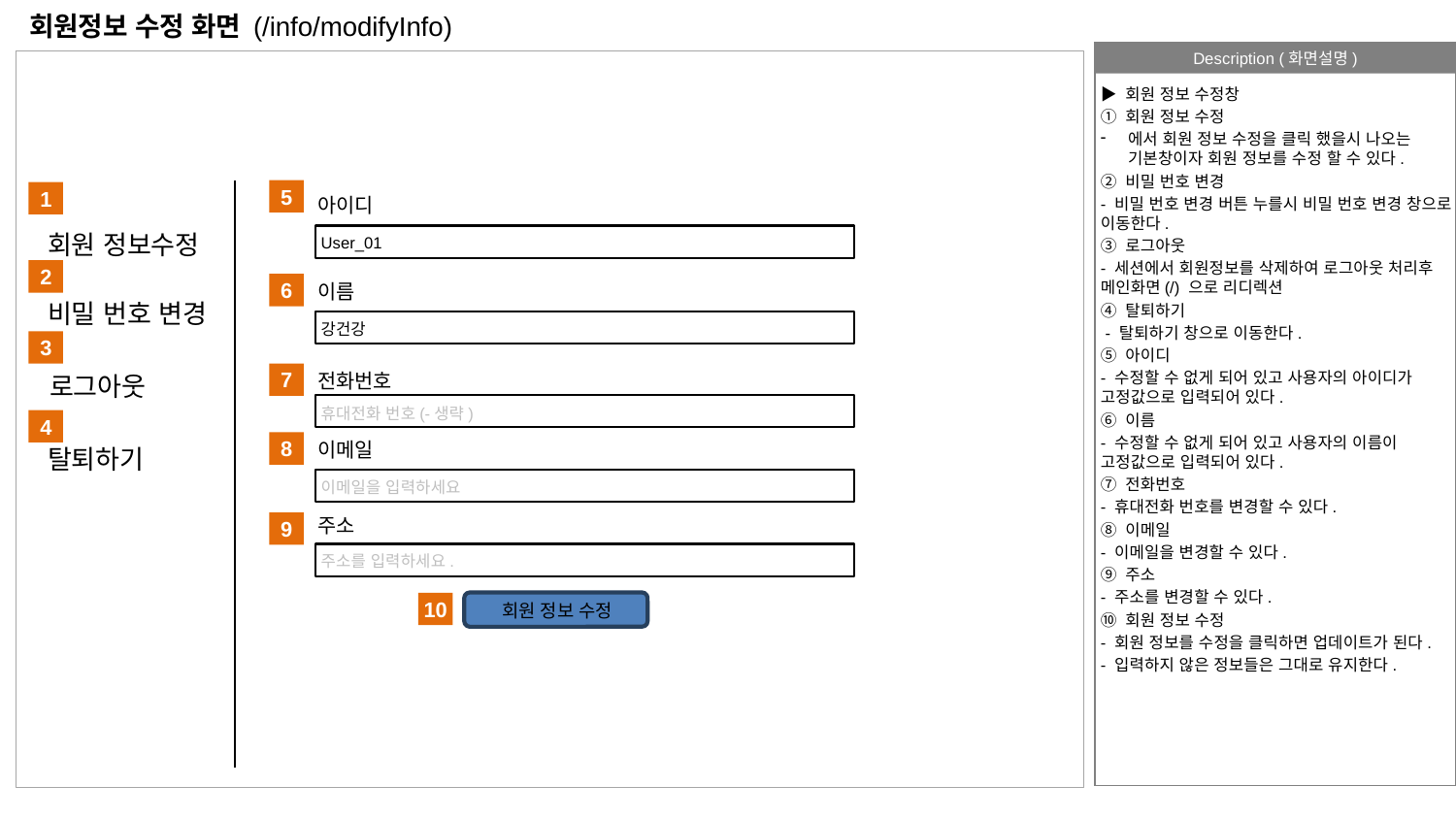

# 회원정보 수정 화면 (/info/modifyInfo)

▶ 회원 정보 수정창
① 회원 정보 수정
에서 회원 정보 수정을 클릭 했을시 나오는 기본창이자 회원 정보를 수정 할 수 있다.
② 비밀 번호 변경
- 비밀 번호 변경 버튼 누를시 비밀 번호 변경 창으로 이동한다.
③ 로그아웃
- 세션에서 회원정보를 삭제하여 로그아웃 처리후 메인화면(/) 으로 리디렉션
④ 탈퇴하기
 - 탈퇴하기 창으로 이동한다.
⑤ 아이디
- 수정할 수 없게 되어 있고 사용자의 아이디가 고정값으로 입력되어 있다.
⑥ 이름
- 수정할 수 없게 되어 있고 사용자의 이름이 고정값으로 입력되어 있다.
⑦ 전화번호
- 휴대전화 번호를 변경할 수 있다.
⑧ 이메일
- 이메일을 변경할 수 있다.
⑨ 주소
- 주소를 변경할 수 있다.
⑩ 회원 정보 수정
- 회원 정보를 수정을 클릭하면 업데이트가 된다.
- 입력하지 않은 정보들은 그대로 유지한다.
5
1
아이디
회원 정보수정
User_01
`
2
이름
6
비밀 번호 변경
강건강
`
3
전화번호
로그아웃
7
`
휴대전화 번호(-생략)
4
이메일
8
탈퇴하기
이메일을 입력하세요
`
주소
9
주소를 입력하세요.
`

회원 정보 수정
10